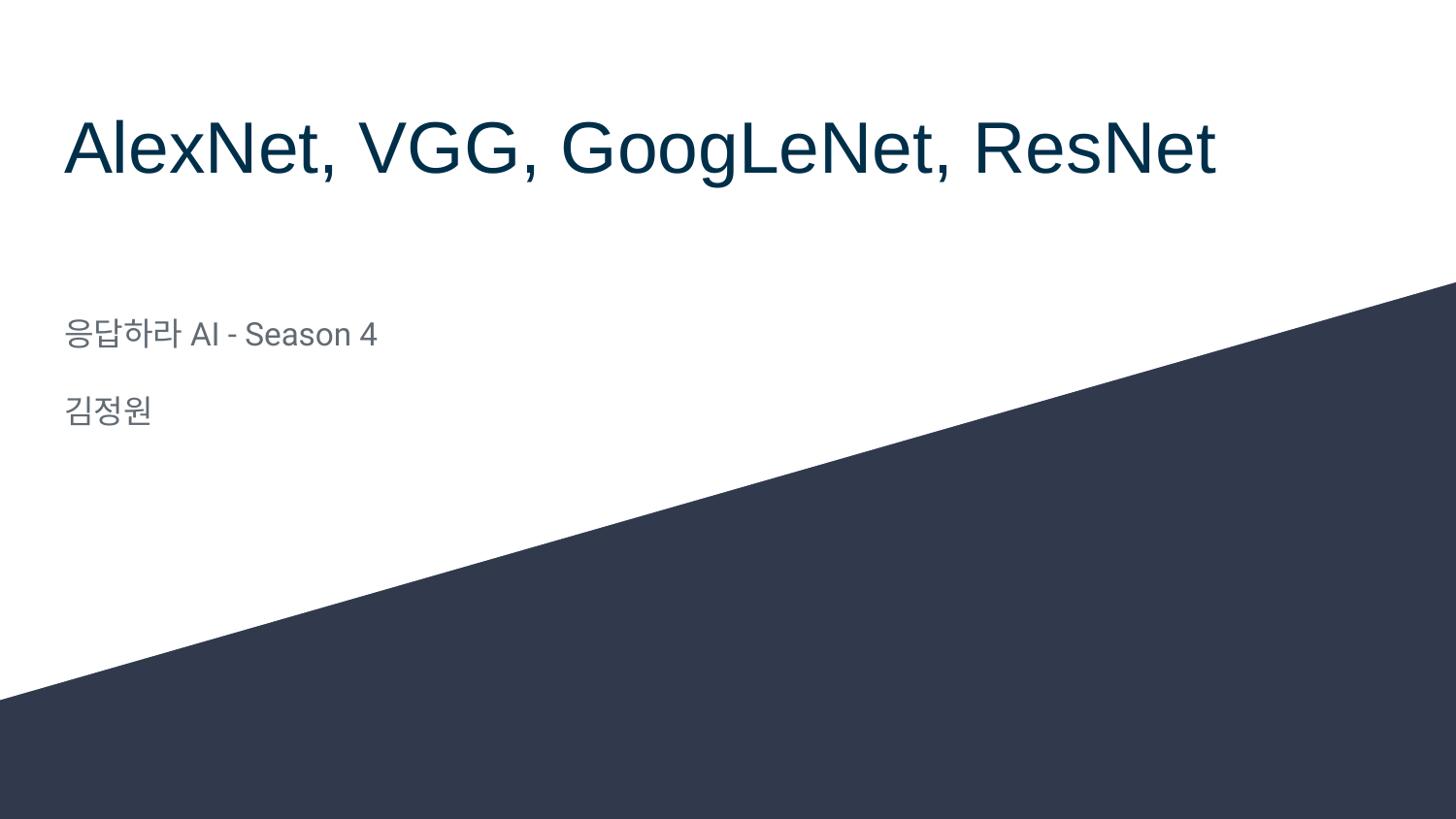

# AlexNet, VGG, GoogLeNet, ResNet
응답하라AI - Season 4

김정원